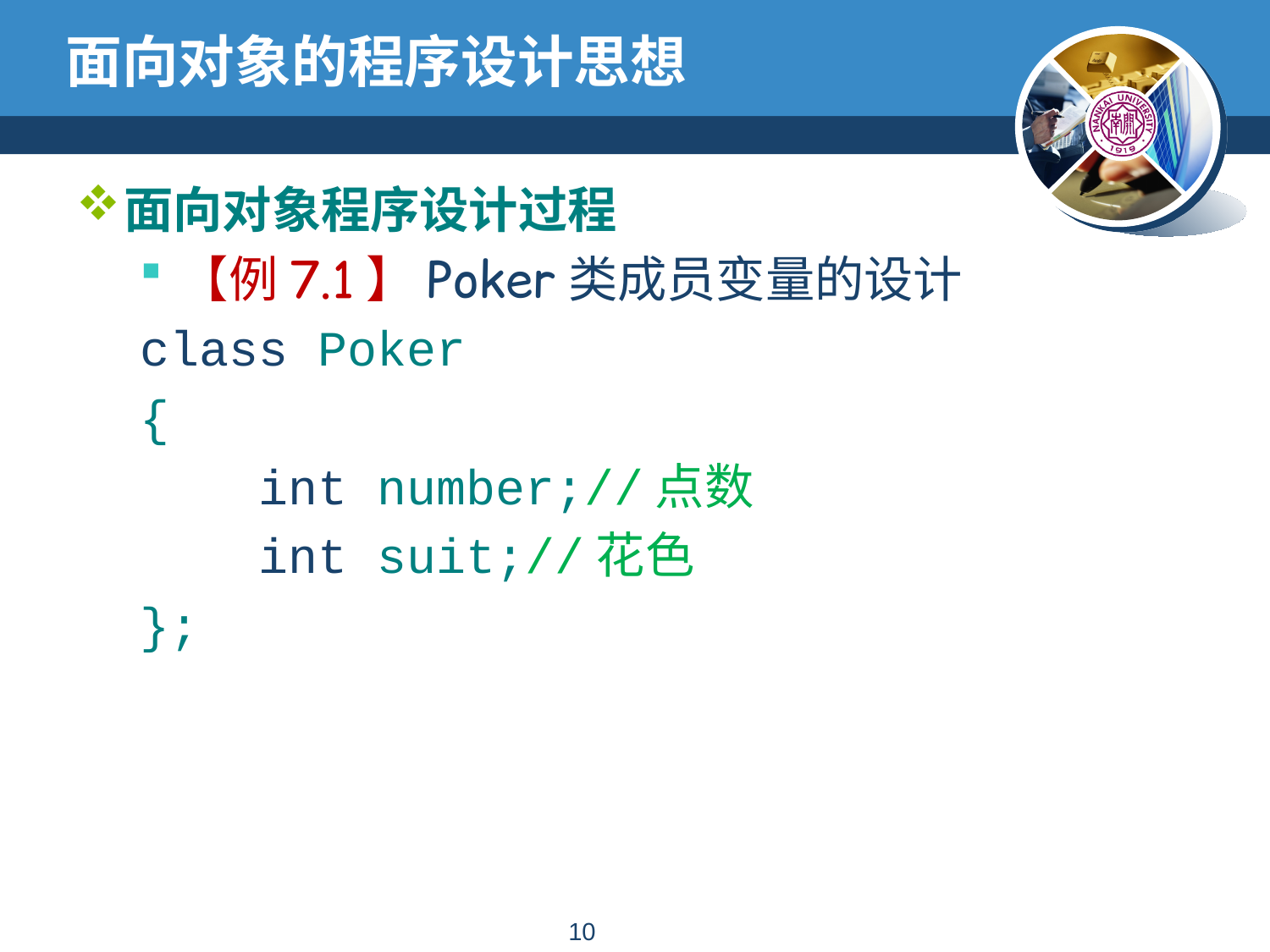

# 面向对象的程序设计思想
面向对象程序设计过程
【例7.1】Poker类成员变量的设计
class Poker
{
    int number;//点数
    int suit;//花色
};
10